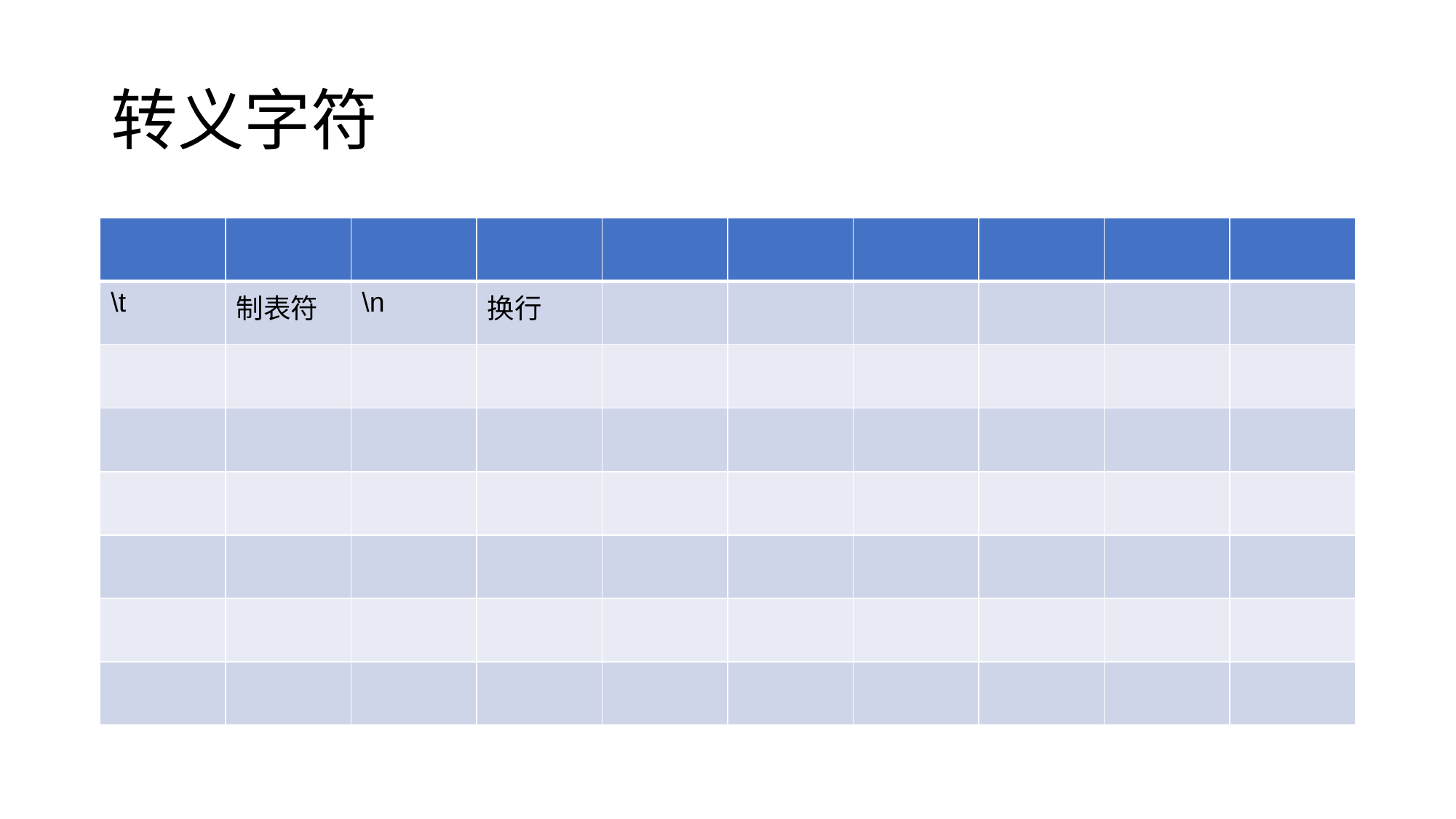

# 转义字符
|  |  |  |  |  |  |  |  |  |  |
| --- | --- | --- | --- | --- | --- | --- | --- | --- | --- |
| \t | 制表符 | \n | 换行 |  |  |  |  |  |  |
|  |  |  |  |  |  |  |  |  |  |
|  |  |  |  |  |  |  |  |  |  |
|  |  |  |  |  |  |  |  |  |  |
|  |  |  |  |  |  |  |  |  |  |
|  |  |  |  |  |  |  |  |  |  |
|  |  |  |  |  |  |  |  |  |  |